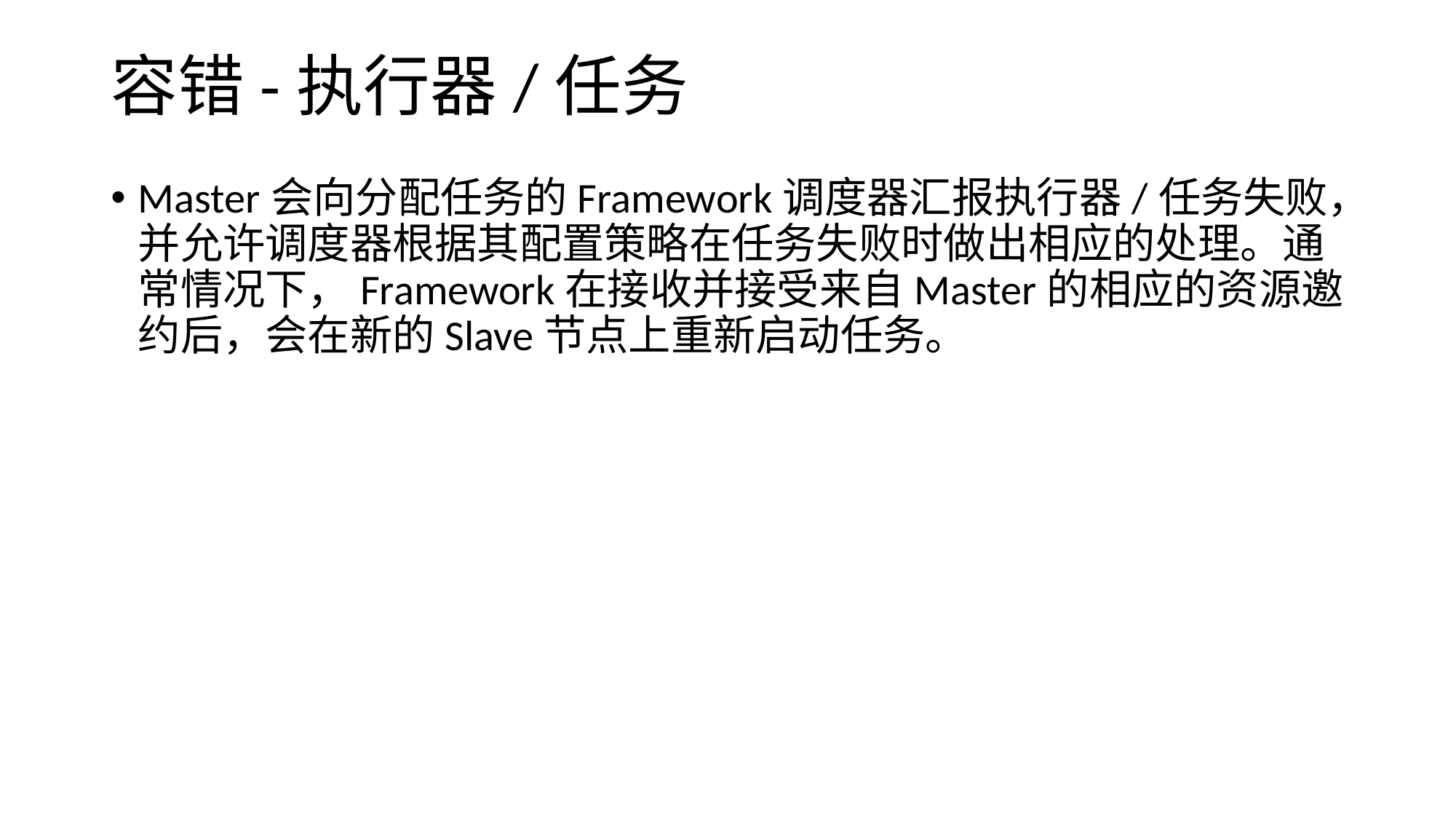

# 容错-执行器/任务
Master会向分配任务的Framework调度器汇报执行器/任务失败，并允许调度器根据其配置策略在任务失败时做出相应的处理。通常情况下，Framework在接收并接受来自Master的相应的资源邀约后，会在新的Slave节点上重新启动任务。